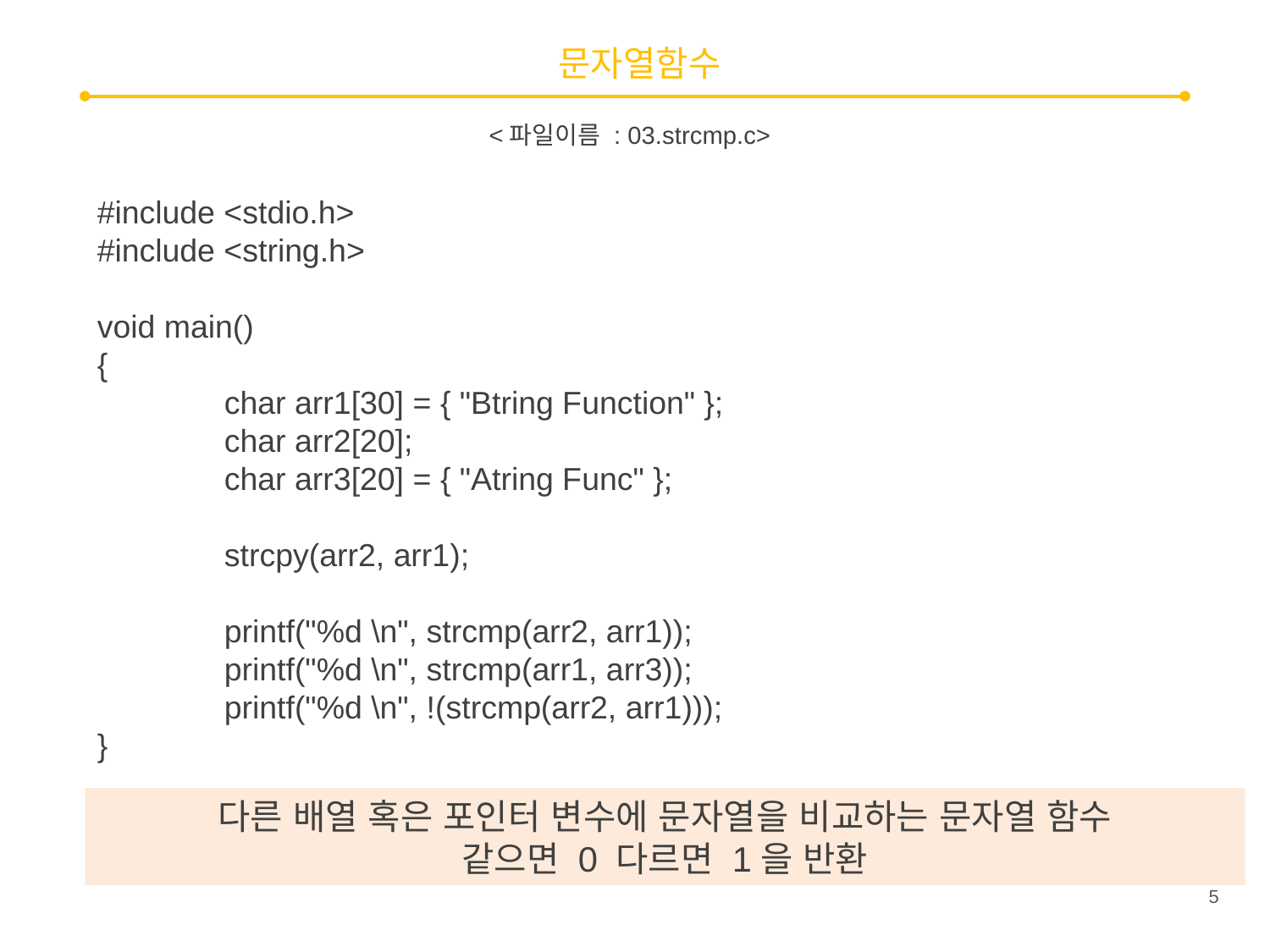

# 문자열함수
<파일이름 : 03.strcmp.c>
#include <stdio.h>
#include <string.h>

void main()
{
	char arr1[30] = { "Btring Function" };
	char arr2[20];
	char arr3[20] = { "Atring Func" };

	strcpy(arr2, arr1);

	printf("%d \n", strcmp(arr2, arr1));
	printf("%d \n", strcmp(arr1, arr3));
	printf("%d \n", !(strcmp(arr2, arr1)));
}
다른 배열 혹은 포인터 변수에 문자열을 비교하는 문자열 함수
같으면 0 다르면 1을 반환